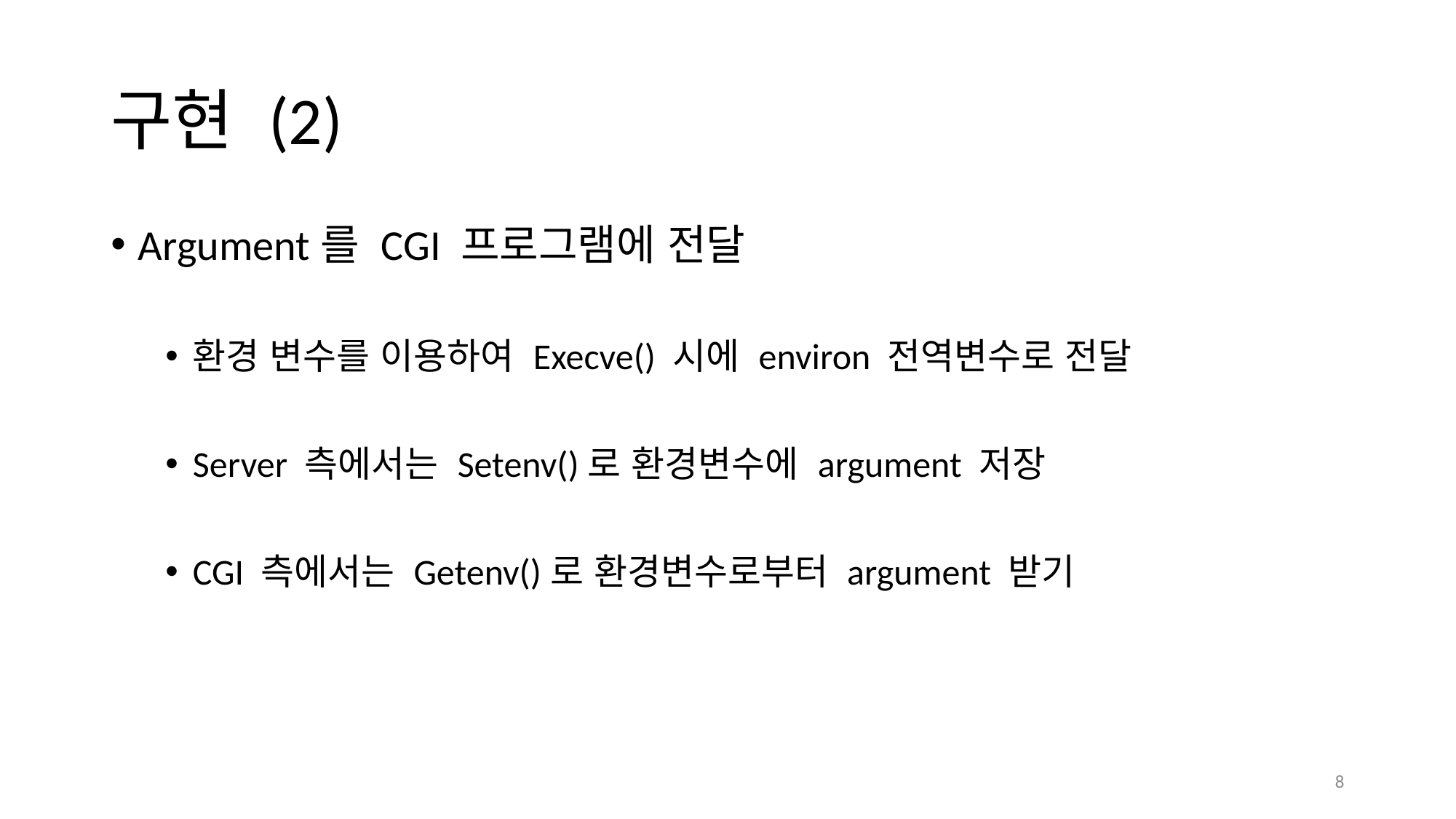

# 구현 (2)
Argument를 CGI 프로그램에 전달

환경 변수를 이용하여 Execve() 시에 environ 전역변수로 전달

Server 측에서는 Setenv()로 환경변수에 argument 저장

CGI 측에서는 Getenv()로 환경변수로부터 argument 받기

8